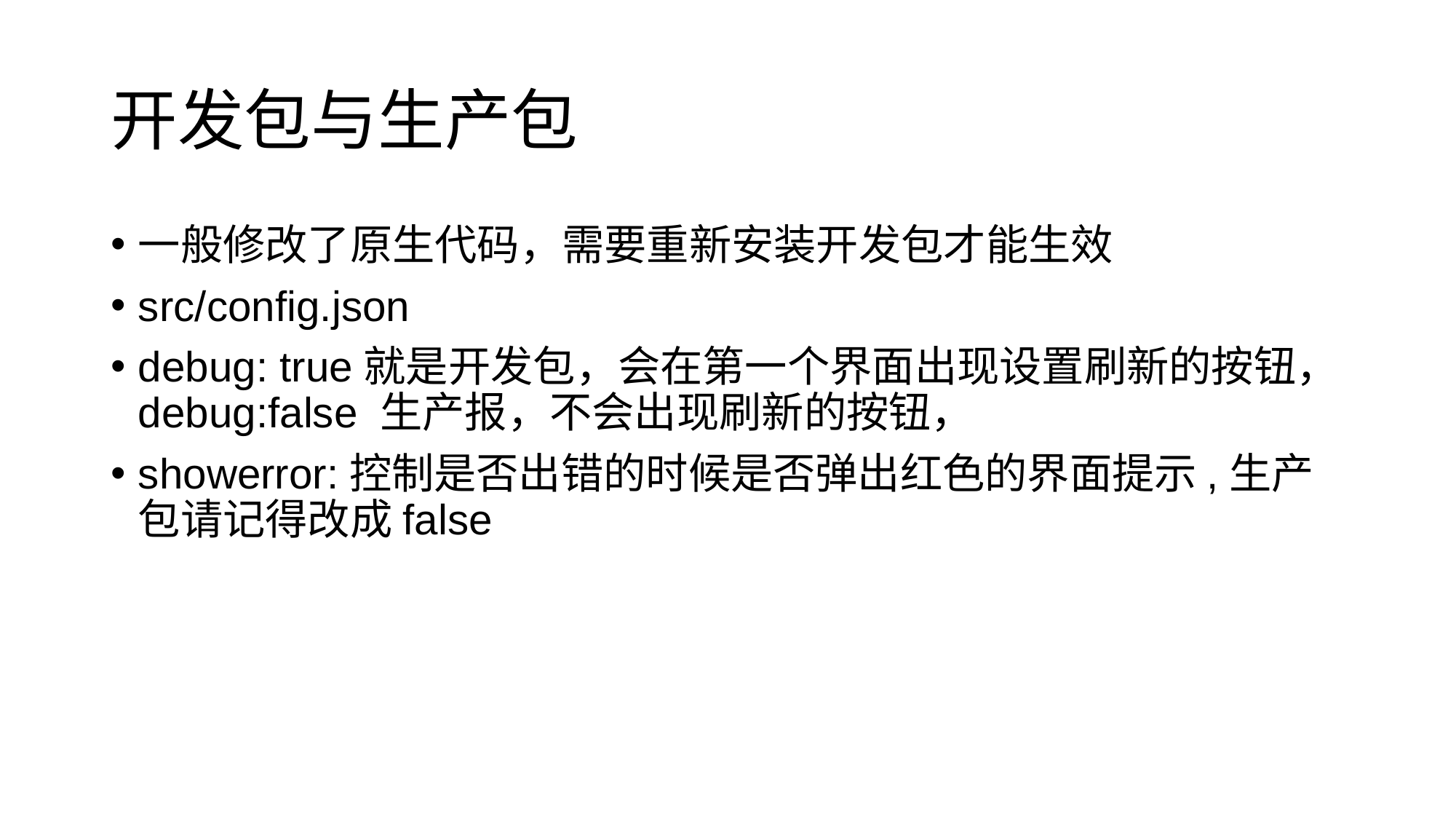

# 开发包与生产包
一般修改了原生代码，需要重新安装开发包才能生效
src/config.json
debug: true就是开发包，会在第一个界面出现设置刷新的按钮，debug:false 生产报，不会出现刷新的按钮，
showerror:控制是否出错的时候是否弹出红色的界面提示,生产包请记得改成false